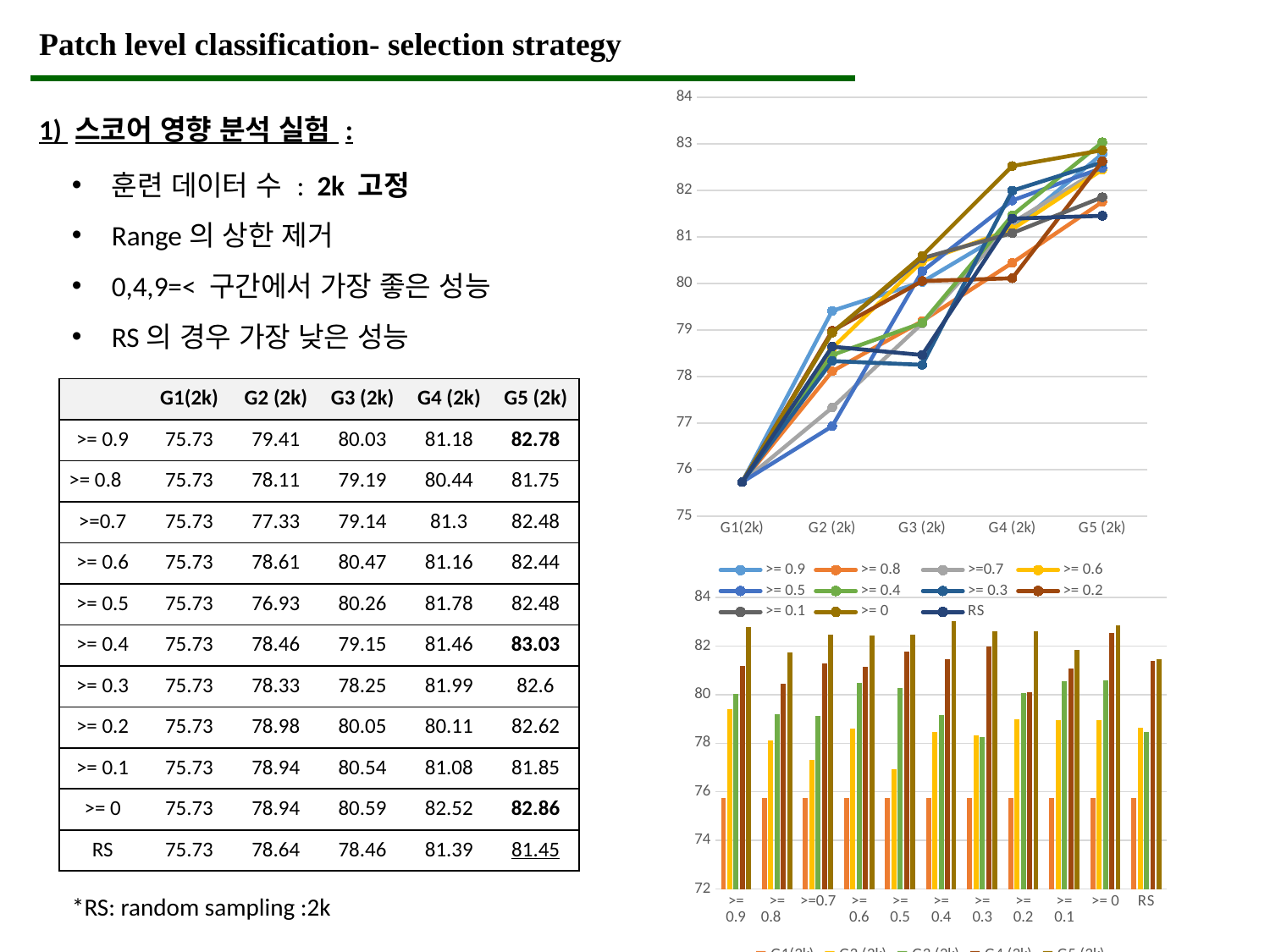

Patch level classification- selection strategy

### Chart

| Category | >= 0.9 | >= 0.8    | >=0.7 | >= 0.6 | >= 0.5 | >= 0.4 | >= 0.3 | >= 0.2 | >= 0.1 | >= 0 | RS |
|---|---|---|---|---|---|---|---|---|---|---|---|
| G1(2k) | 75.73 | 75.73 | 75.73 | 75.73 | 75.73 | 75.73 | 75.73 | 75.73 | 75.73 | 75.73 | 75.73 |
| G2 (2k) | 79.41 | 78.11 | 77.33 | 78.61 | 76.93 | 78.46 | 78.33 | 78.98 | 78.94 | 78.94 | 78.64 |
| G3 (2k) | 80.03 | 79.19 | 79.14 | 80.47 | 80.26 | 79.15 | 78.25 | 80.05 | 80.54 | 80.59 | 78.46 |
| G4 (2k) | 81.18 | 80.44 | 81.3 | 81.16 | 81.78 | 81.46 | 81.99 | 80.11 | 81.08 | 82.52 | 81.39 |
| G5 (2k) | 82.78 | 81.75 | 82.48 | 82.44 | 82.48 | 83.03 | 82.6 | 82.62 | 81.85 | 82.86 | 81.45 |
1) 스코어 영향 분석 실험 :
훈련 데이터 수 :  2k 고정
Range의 상한 제거
0,4,9=< 구간에서 가장 좋은 성능
RS의 경우 가장 낮은 성능
|  | G1(2k) | G2 (2k) | G3 (2k) | G4 (2k) | G5 (2k) |
| --- | --- | --- | --- | --- | --- |
| >= 0.9 | 75.73 | 79.41 | 80.03 | 81.18 | 82.78 |
| >= 0.8 | 75.73 | 78.11 | 79.19 | 80.44 | 81.75 |
| >=0.7 | 75.73 | 77.33 | 79.14 | 81.3 | 82.48 |
| >= 0.6 | 75.73 | 78.61 | 80.47 | 81.16 | 82.44 |
| >= 0.5 | 75.73 | 76.93 | 80.26 | 81.78 | 82.48 |
| >= 0.4 | 75.73 | 78.46 | 79.15 | 81.46 | 83.03 |
| >= 0.3 | 75.73 | 78.33 | 78.25 | 81.99 | 82.6 |
| >= 0.2 | 75.73 | 78.98 | 80.05 | 80.11 | 82.62 |
| >= 0.1 | 75.73 | 78.94 | 80.54 | 81.08 | 81.85 |
| >= 0 | 75.73 | 78.94 | 80.59 | 82.52 | 82.86 |
| RS | 75.73 | 78.64 | 78.46 | 81.39 | 81.45 |

### Chart

| Category | G1(2k) | G2 (2k) | G3 (2k) | G4 (2k) | G5 (2k) |
|---|---|---|---|---|---|
| >= 0.9 | 75.73 | 79.41 | 80.03 | 81.18 | 82.78 |
| >= 0.8    | 75.73 | 78.11 | 79.19 | 80.44 | 81.75 |
| >=0.7 | 75.73 | 77.33 | 79.14 | 81.3 | 82.48 |
| >= 0.6 | 75.73 | 78.61 | 80.47 | 81.16 | 82.44 |
| >= 0.5 | 75.73 | 76.93 | 80.26 | 81.78 | 82.48 |
| >= 0.4 | 75.73 | 78.46 | 79.15 | 81.46 | 83.03 |
| >= 0.3 | 75.73 | 78.33 | 78.25 | 81.99 | 82.6 |
| >= 0.2 | 75.73 | 78.98 | 80.05 | 80.11 | 82.62 |
| >= 0.1 | 75.73 | 78.94 | 80.54 | 81.08 | 81.85 |
| >= 0 | 75.73 | 78.94 | 80.59 | 82.52 | 82.86 |
| RS | 75.73 | 78.64 | 78.46 | 81.39 | 81.45 |
*RS: random sampling :2k